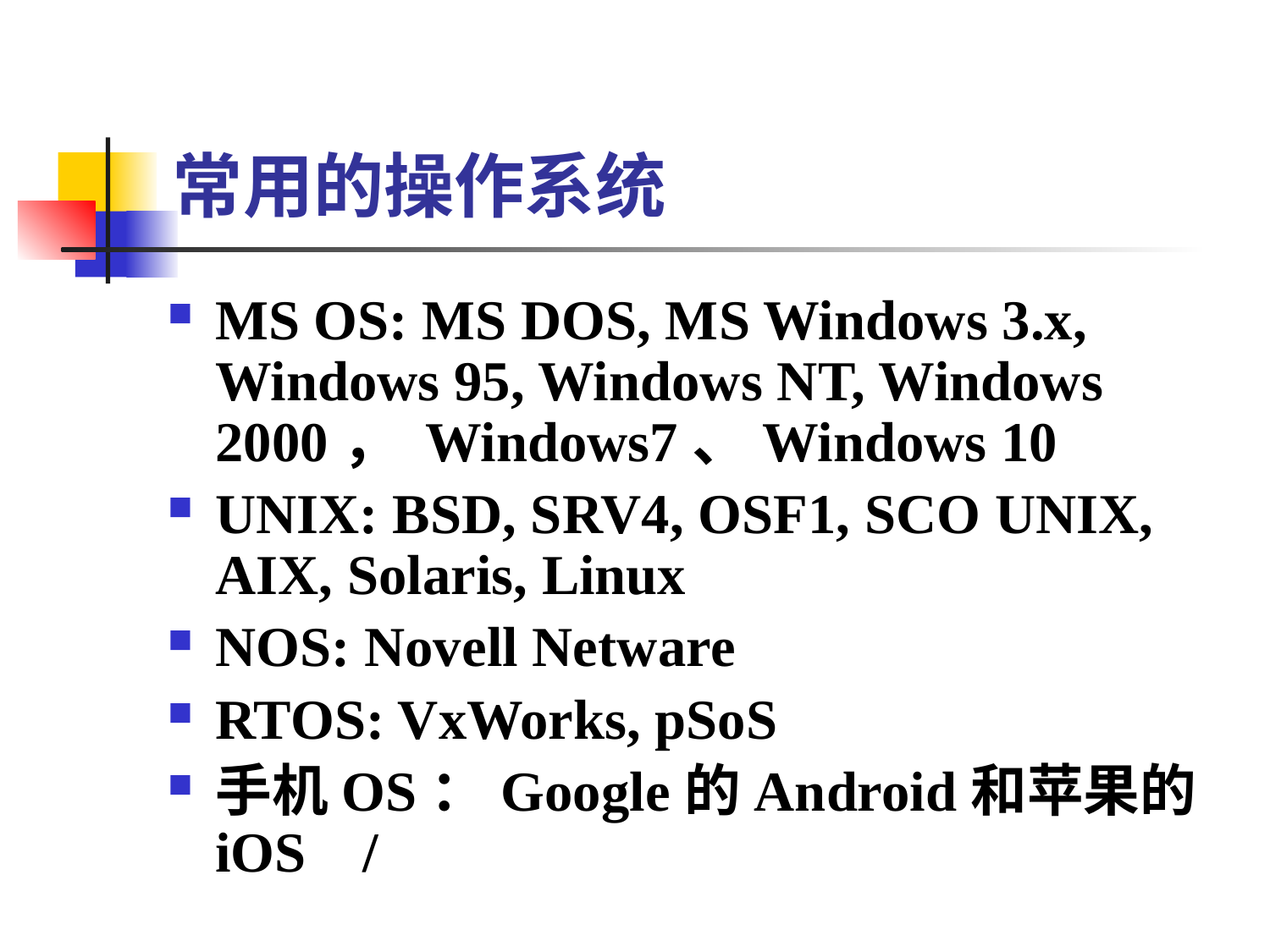

# 常用的操作系统
MS OS: MS DOS, MS Windows 3.x, Windows 95, Windows NT, Windows 2000， Windows7、Windows 10
UNIX: BSD, SRV4, OSF1, SCO UNIX, AIX, Solaris, Linux
NOS: Novell Netware
RTOS: VxWorks, pSoS
手机OS：Google的Android和苹果的iOS    /